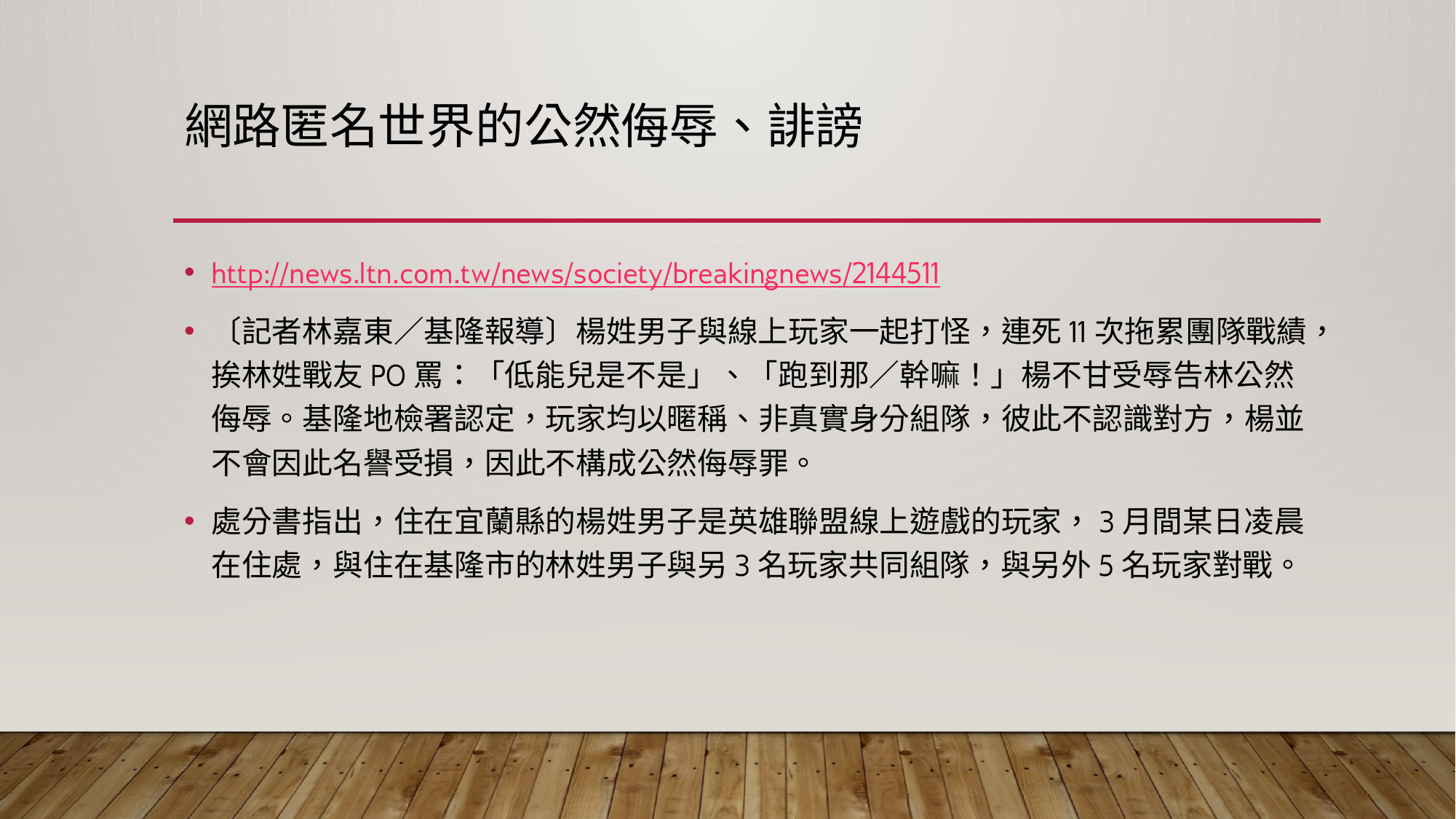

# 網路匿名世界的公然侮辱、誹謗
http://news.ltn.com.tw/news/society/breakingnews/2144511
〔記者林嘉東／基隆報導〕楊姓男子與線上玩家一起打怪，連死11次拖累團隊戰績，挨林姓戰友PO罵：「低能兒是不是」、「跑到那／幹嘛！」楊不甘受辱告林公然侮辱。基隆地檢署認定，玩家均以暱稱、非真實身分組隊，彼此不認識對方，楊並不會因此名譽受損，因此不構成公然侮辱罪。
處分書指出，住在宜蘭縣的楊姓男子是英雄聯盟線上遊戲的玩家，3月間某日凌晨在住處，與住在基隆市的林姓男子與另3名玩家共同組隊，與另外5名玩家對戰。